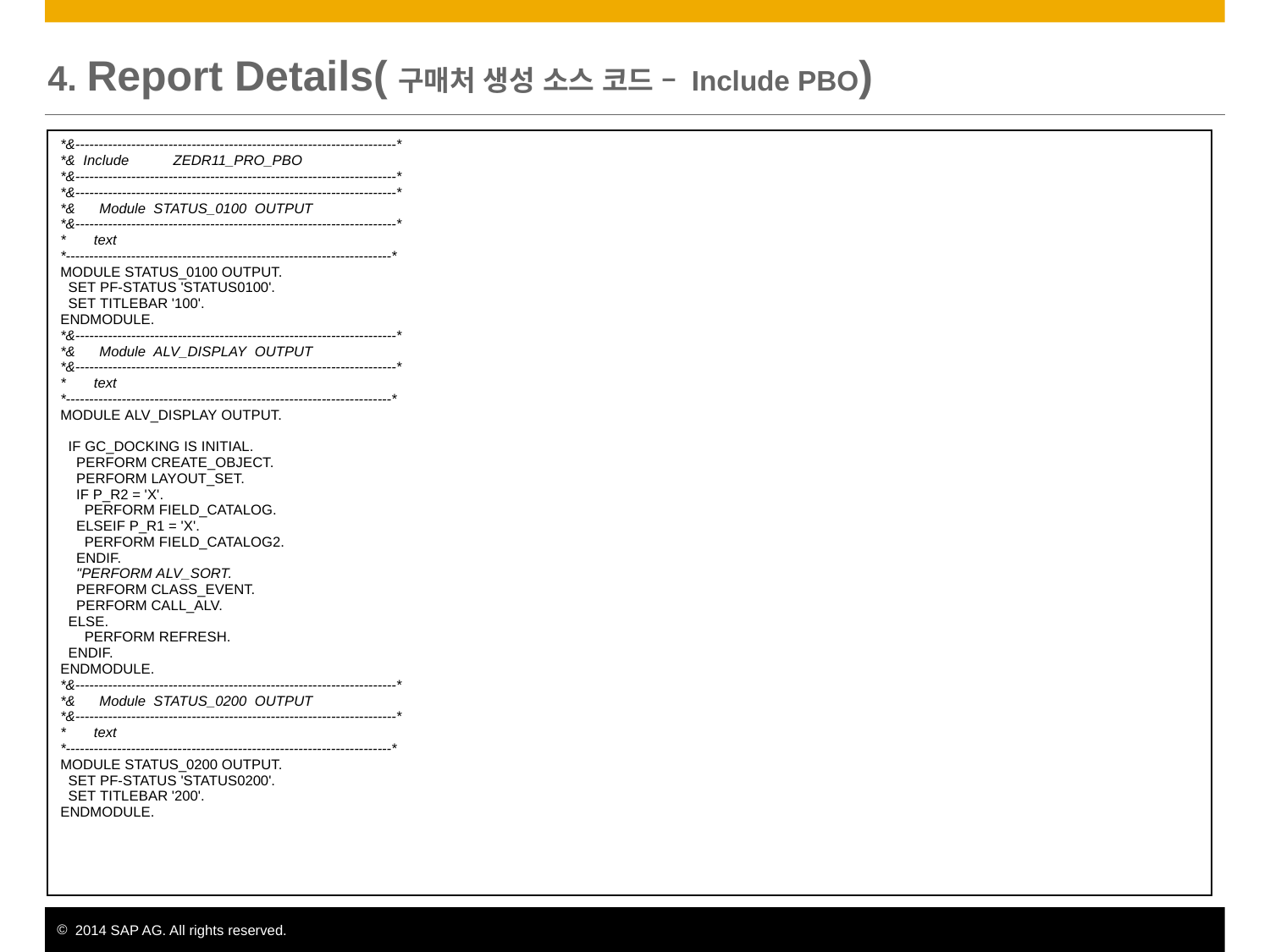

# 4. Report Details(구매처 생성 소스 코드 – Include PBO)
| \*&---------------------------------------------------------------------\* \*&  Include           ZEDR11\_PRO\_PBO \*&---------------------------------------------------------------------\* \*&---------------------------------------------------------------------\* \*&      Module  STATUS\_0100  OUTPUT \*&---------------------------------------------------------------------\* \*       text \*----------------------------------------------------------------------\* MODULE STATUS\_0100 OUTPUT.   SET PF-STATUS 'STATUS0100'.   SET TITLEBAR '100'. ENDMODULE. \*&---------------------------------------------------------------------\* \*&      Module  ALV\_DISPLAY  OUTPUT \*&---------------------------------------------------------------------\* \*       text \*----------------------------------------------------------------------\* MODULE ALV\_DISPLAY OUTPUT.   IF GC\_DOCKING IS INITIAL.     PERFORM CREATE\_OBJECT.     PERFORM LAYOUT\_SET.     IF P\_R2 = 'X'.       PERFORM FIELD\_CATALOG.     ELSEIF P\_R1 = 'X'.       PERFORM FIELD\_CATALOG2.     ENDIF.     "PERFORM ALV\_SORT.     PERFORM CLASS\_EVENT.     PERFORM CALL\_ALV.   ELSE.       PERFORM REFRESH.   ENDIF. ENDMODULE. \*&---------------------------------------------------------------------\* \*&      Module  STATUS\_0200  OUTPUT \*&---------------------------------------------------------------------\* \*       text \*----------------------------------------------------------------------\* MODULE STATUS\_0200 OUTPUT.   SET PF-STATUS 'STATUS0200'.   SET TITLEBAR '200'. ENDMODULE. |
| --- |